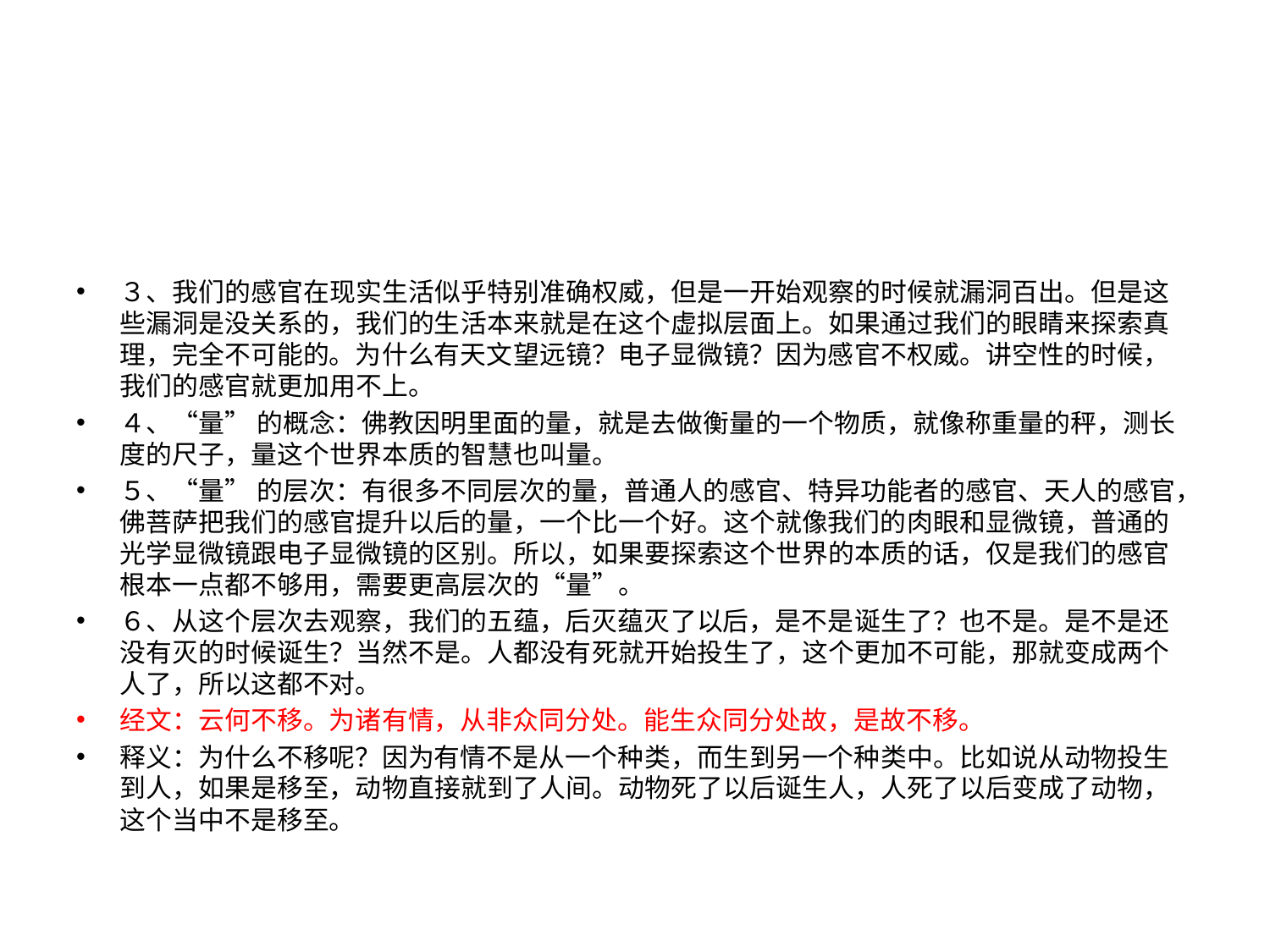

#

３、我们的感官在现实生活似乎特别准确权威，但是一开始观察的时候就漏洞百出。但是这些漏洞是没关系的，我们的生活本来就是在这个虚拟层面上。如果通过我们的眼睛来探索真理，完全不可能的。为什么有天文望远镜？电子显微镜？因为感官不权威。讲空性的时候，我们的感官就更加用不上。
４、“量” 的概念：佛教因明里面的量，就是去做衡量的一个物质，就像称重量的秤，测长度的尺子，量这个世界本质的智慧也叫量。
５、“量” 的层次：有很多不同层次的量，普通人的感官、特异功能者的感官、天人的感官，佛菩萨把我们的感官提升以后的量，一个比一个好。这个就像我们的肉眼和显微镜，普通的光学显微镜跟电子显微镜的区别。所以，如果要探索这个世界的本质的话，仅是我们的感官根本一点都不够用，需要更高层次的“量”。
６、从这个层次去观察，我们的五蕴，后灭蕴灭了以后，是不是诞生了？也不是。是不是还没有灭的时候诞生？当然不是。人都没有死就开始投生了，这个更加不可能，那就变成两个人了，所以这都不对。
经文：云何不移。为诸有情，从非众同分处。能生众同分处故，是故不移。
释义：为什么不移呢？因为有情不是从一个种类，而生到另一个种类中。比如说从动物投生到人，如果是移至，动物直接就到了人间。动物死了以后诞生人，人死了以后变成了动物，这个当中不是移至。